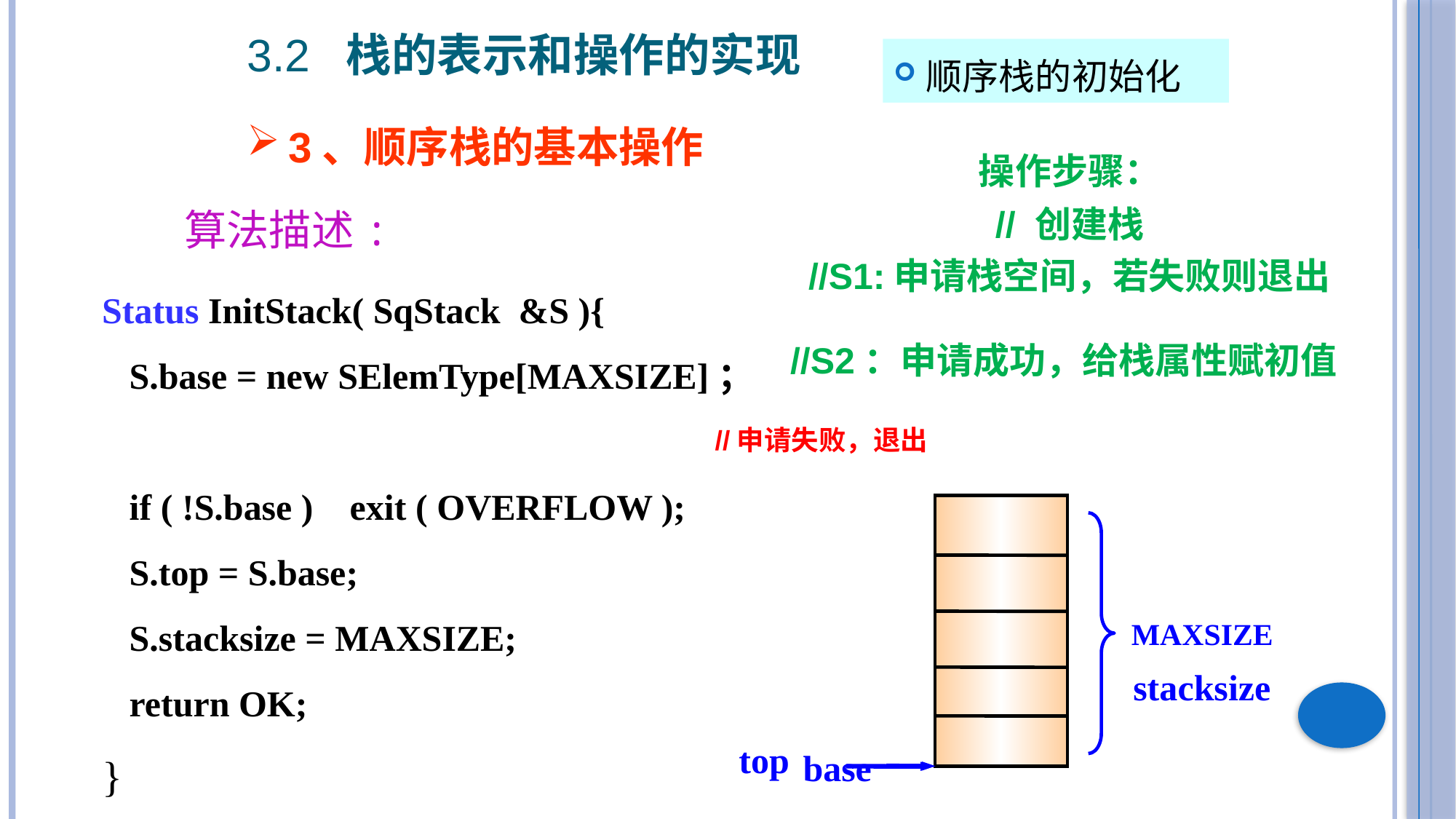

3.2  栈的表示和操作的实现
顺序栈的初始化
3、顺序栈的基本操作

操作步骤：
// 创建栈
//S1:申请栈空间，若失败则退出
算法描述:
Status InitStack( SqStack  &S ){
   S.base = new SElemType[MAXSIZE]；
   if ( !S.base )    exit ( OVERFLOW );
   S.top = S.base;
   S.stacksize = MAXSIZE;
   return OK;
}
//S2：申请成功，给栈属性赋初值
//申请失败，退出

MAXSIZE
stacksize
top

base